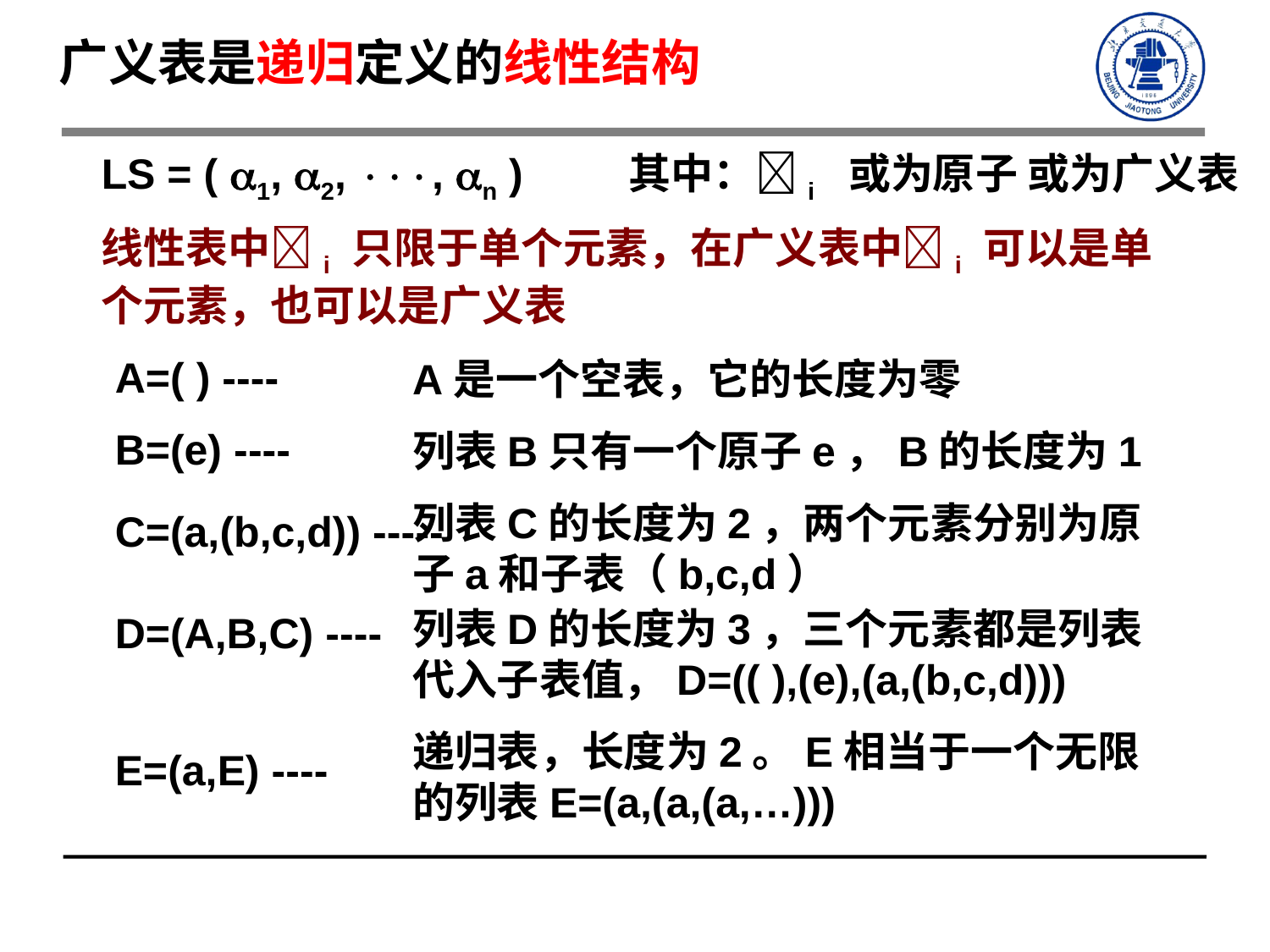

广义表是递归定义的线性结构
LS = ( α1, α2, ⋅⋅⋅, αn )        其中：αi  或为原子 或为广义表
线性表中αi 只限于单个元素，在广义表中αi 可以是单个元素，也可以是广义表
A=( ) ----
B=(e) ----
C=(a,(b,c,d)) -----

D=(A,B,C) ----

E=(a,E) ----
A是一个空表，它的长度为零
列表B只有一个原子e，B的长度为1
列表C的长度为2，两个元素分别为原子a和子表（b,c,d）
列表D的长度为3，三个元素都是列表代入子表值，D=(( ),(e),(a,(b,c,d)))
递归表，长度为2。E相当于一个无限的列表E=(a,(a,(a,…)))